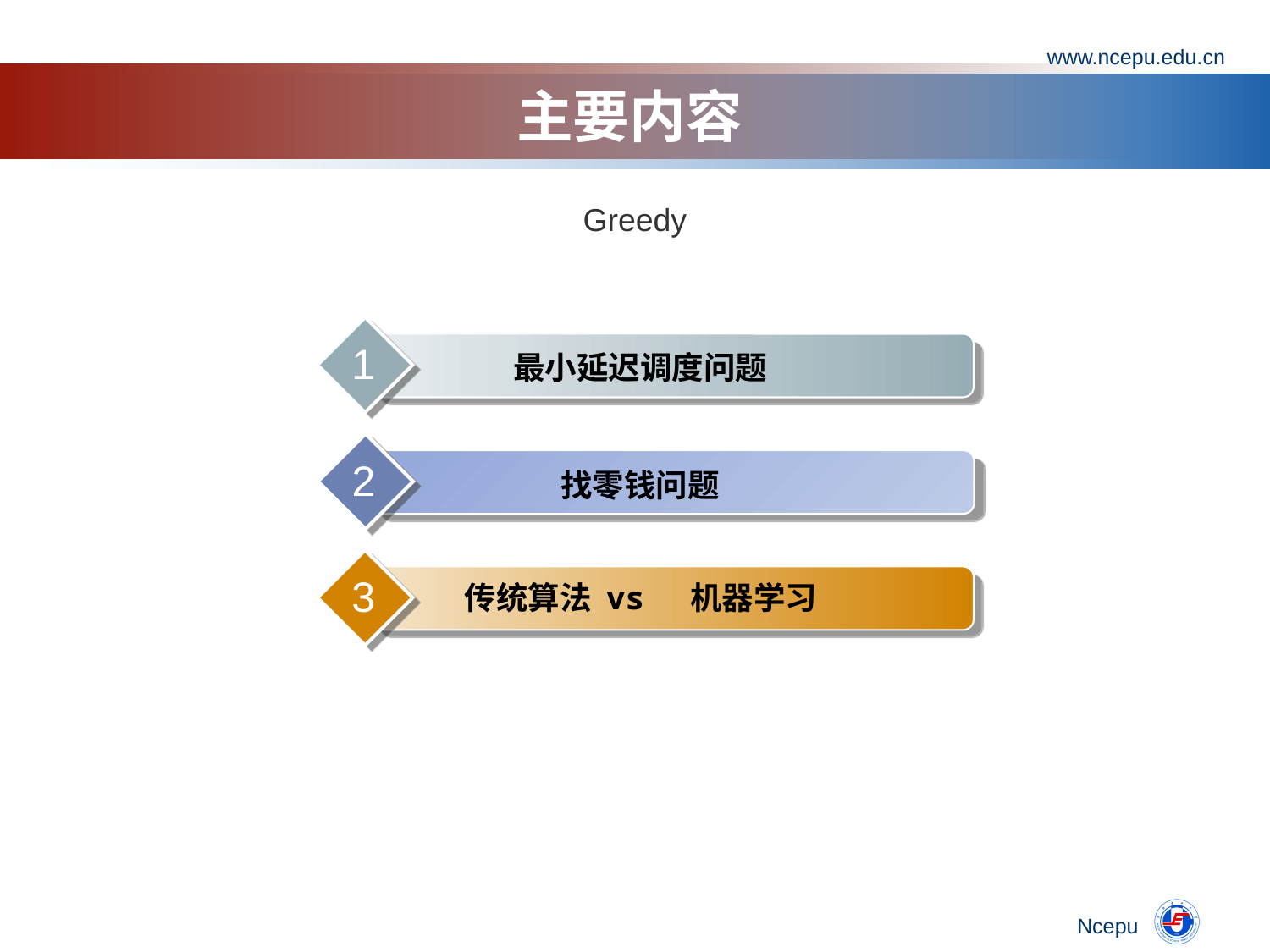

www.ncepu.edu.cn
# 主要内容
Greedy

1

最小延迟调度问题

2

找零钱问题

3

  传统算法 vs  机器学习
Ncepu